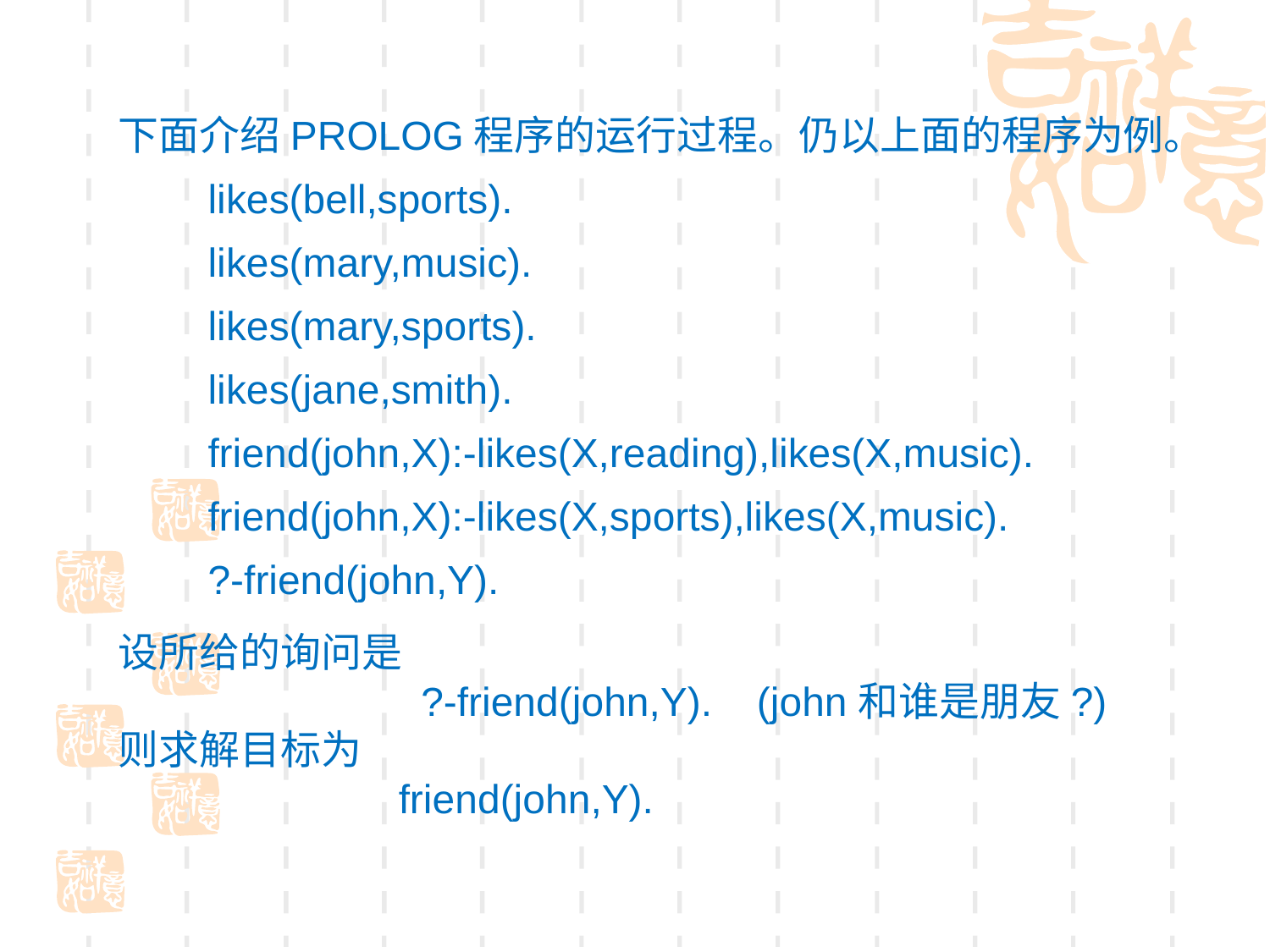

下面介绍PROLOG程序的运行过程。仍以上面的程序为例。
        likes(bell,sports).
        likes(mary,music).
        likes(mary,sports).
        likes(jane,smith).
        friend(john,X):-likes(X,reading),likes(X,music).
        friend(john,X):-likes(X,sports),likes(X,music).
        ?-friend(john,Y).
设所给的询问是
                           ?-friend(john,Y).    (john和谁是朋友?)
则求解目标为
                         friend(john,Y).